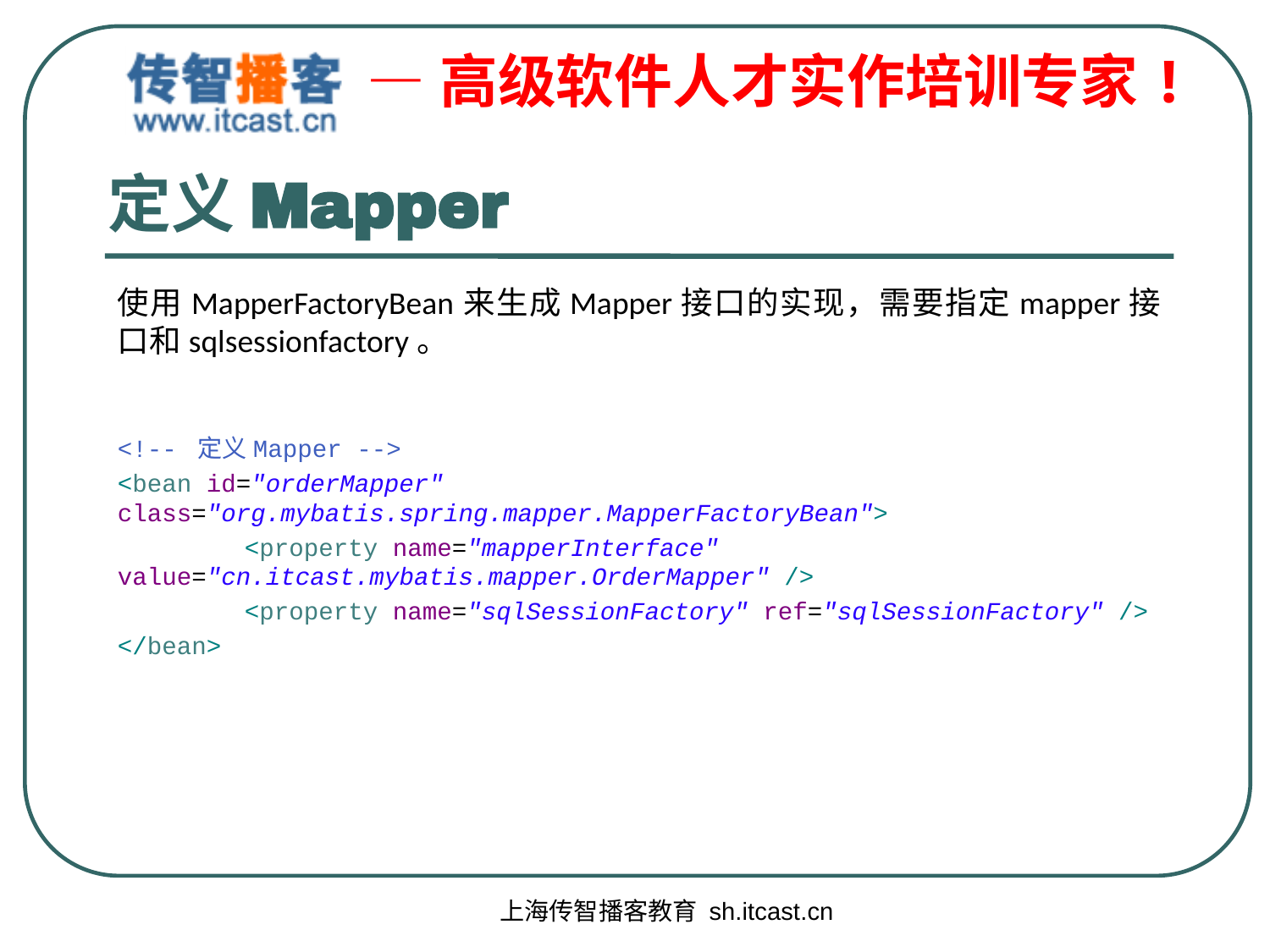

# 定义Mapper
使用MapperFactoryBean来生成Mapper接口的实现，需要指定mapper接口和sqlsessionfactory。

<!-- 定义Mapper -->
<bean id="orderMapper" class="org.mybatis.spring.mapper.MapperFactoryBean">
	<property name="mapperInterface" value="cn.itcast.mybatis.mapper.OrderMapper" />
	<property name="sqlSessionFactory" ref="sqlSessionFactory" />
</bean>

上海传智播客教育 sh.itcast.cn